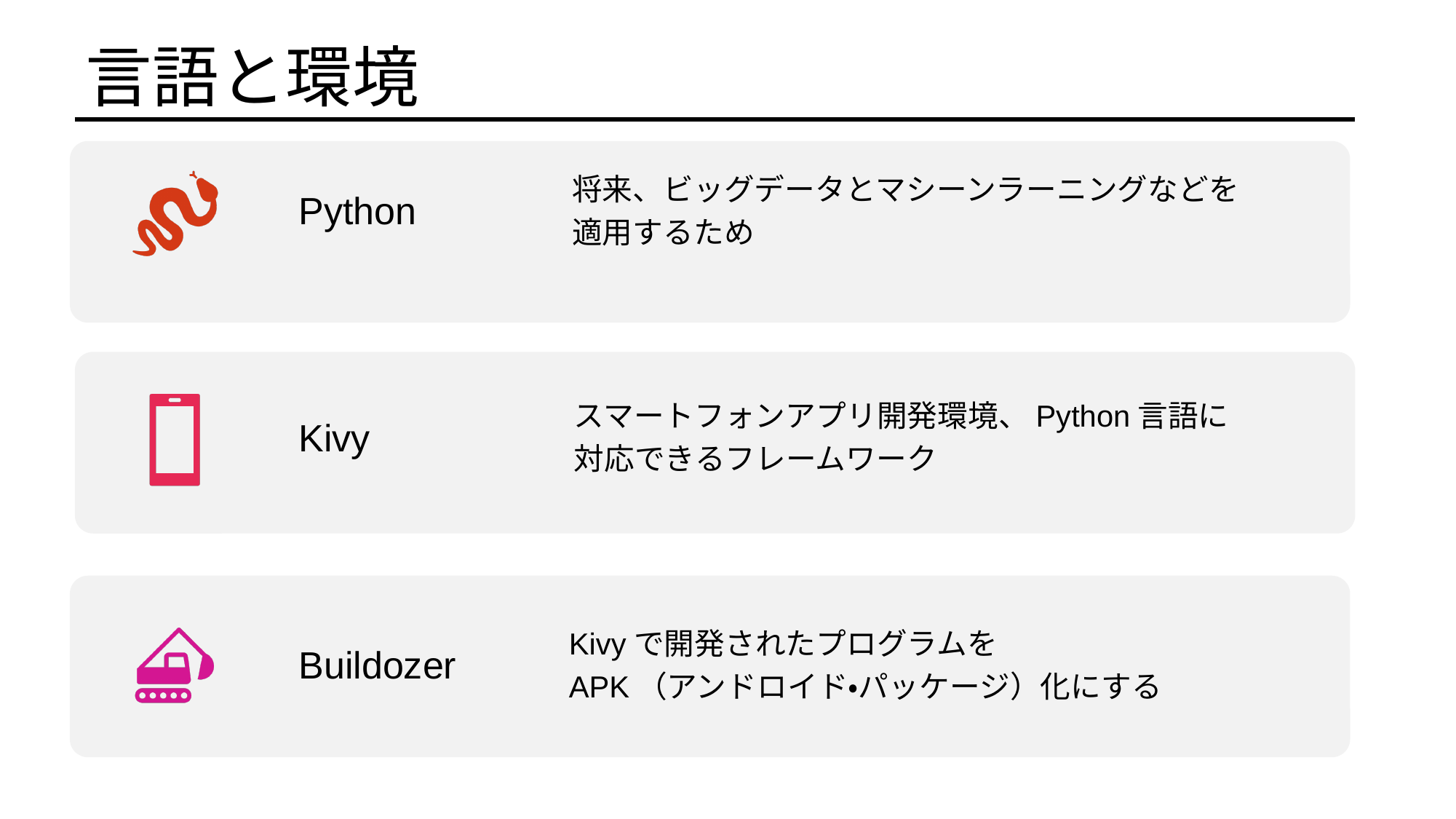

# 言語と環境
Python
将来、ビッグデータとマシーンラーニングなどを
適用するため
Kivy
スマートフォンアプリ開発環境、Python言語に
対応できるフレームワーク
Buildozer
Kivyで開発されたプログラムを
APK（アンドロイド・パッケージ）化にする